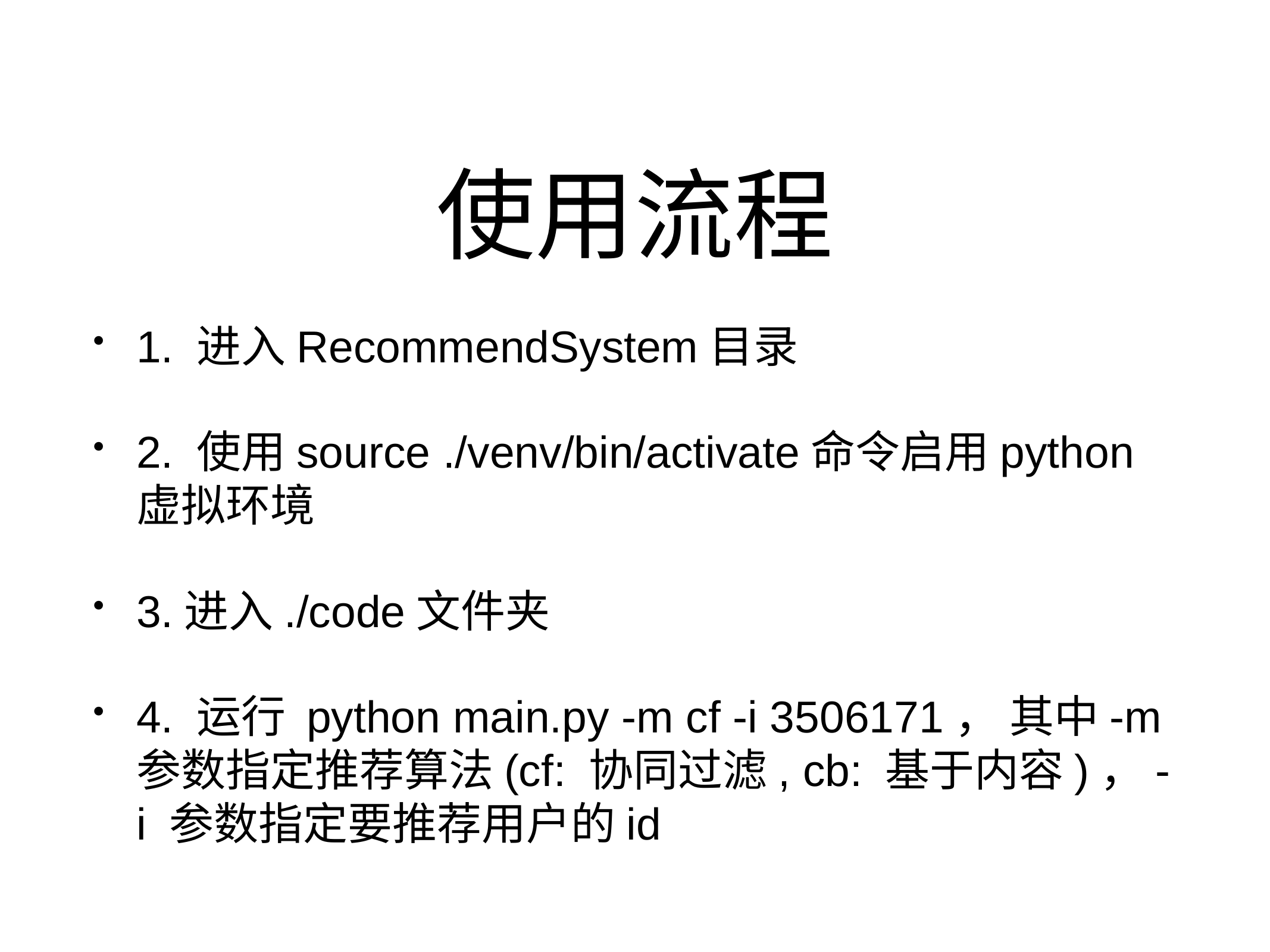

# 使用流程
1. 进入RecommendSystem目录
2. 使用source ./venv/bin/activate命令启用python虚拟环境
3.进入./code文件夹
4. 运行 python main.py -m cf -i 3506171， 其中-m参数指定推荐算法(cf: 协同过滤, cb: 基于内容)，-i 参数指定要推荐用户的id